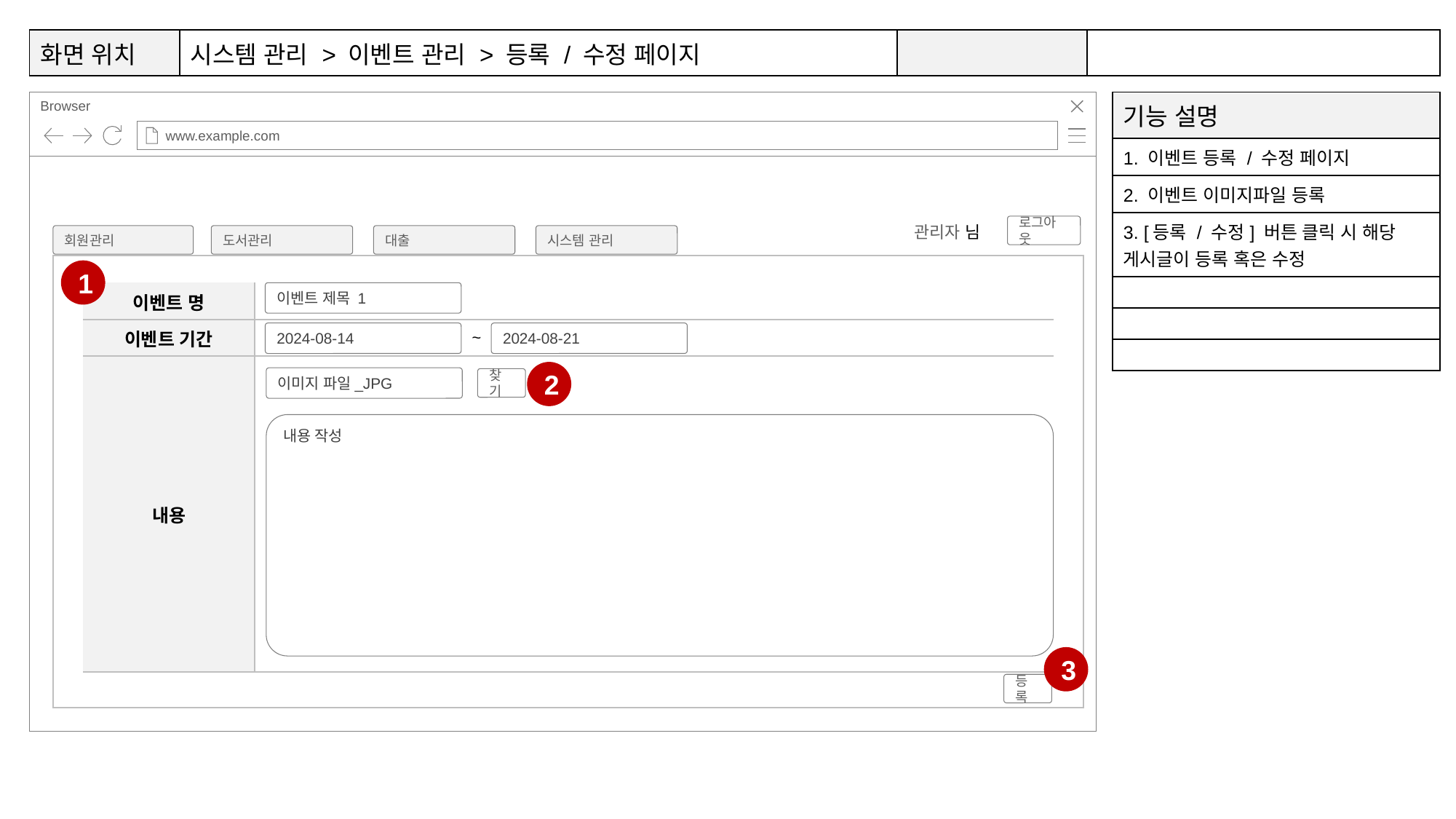

| 화면 위치 | 시스템 관리 > 이벤트 관리 > 등록 / 수정 페이지 |  |  |
| --- | --- | --- | --- |
4
5
8
9
6
7
| 기능 설명 |
| --- |
| 1. 이벤트 등록 / 수정 페이지 |
| 2. 이벤트 이미지파일 등록 |
| 3. [등록 / 수정] 버튼 클릭 시 해당 게시글이 등록 혹은 수정 |
|  |
|  |
|  |
관리자 님
로그아웃
시스템 관리
회원관리
도서관리
대출

1
이벤트 제목 1
| 이벤트 명 |  |
| --- | --- |
| 이벤트 기간 |  |
| 내용 |  |
~
2024-08-14
2024-08-21
2
이미지 파일_JPG
찾기
내용 작성

3
등록